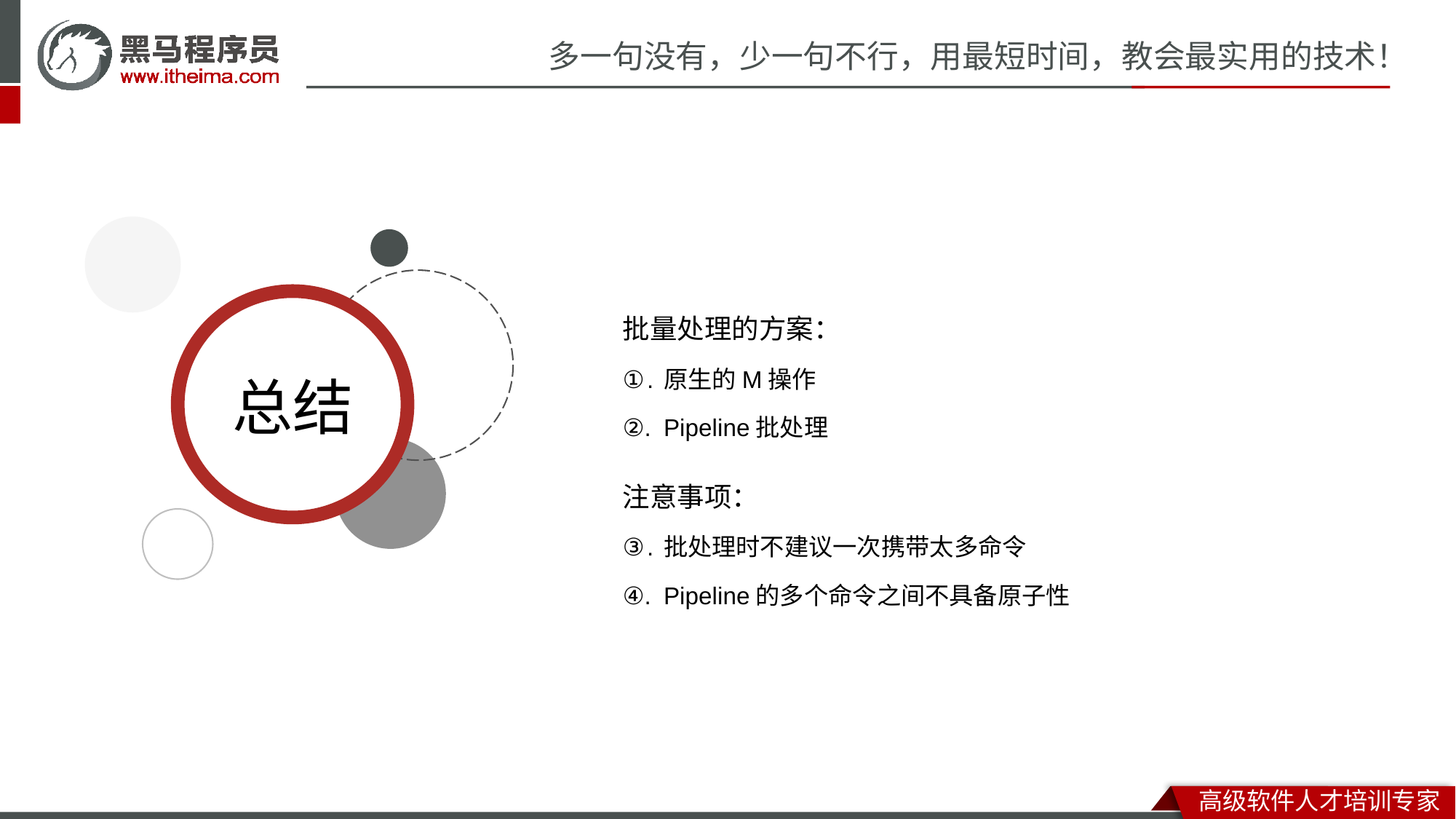

批量处理的方案：
原生的M操作
Pipeline批处理
注意事项：
批处理时不建议一次携带太多命令
Pipeline的多个命令之间不具备原子性